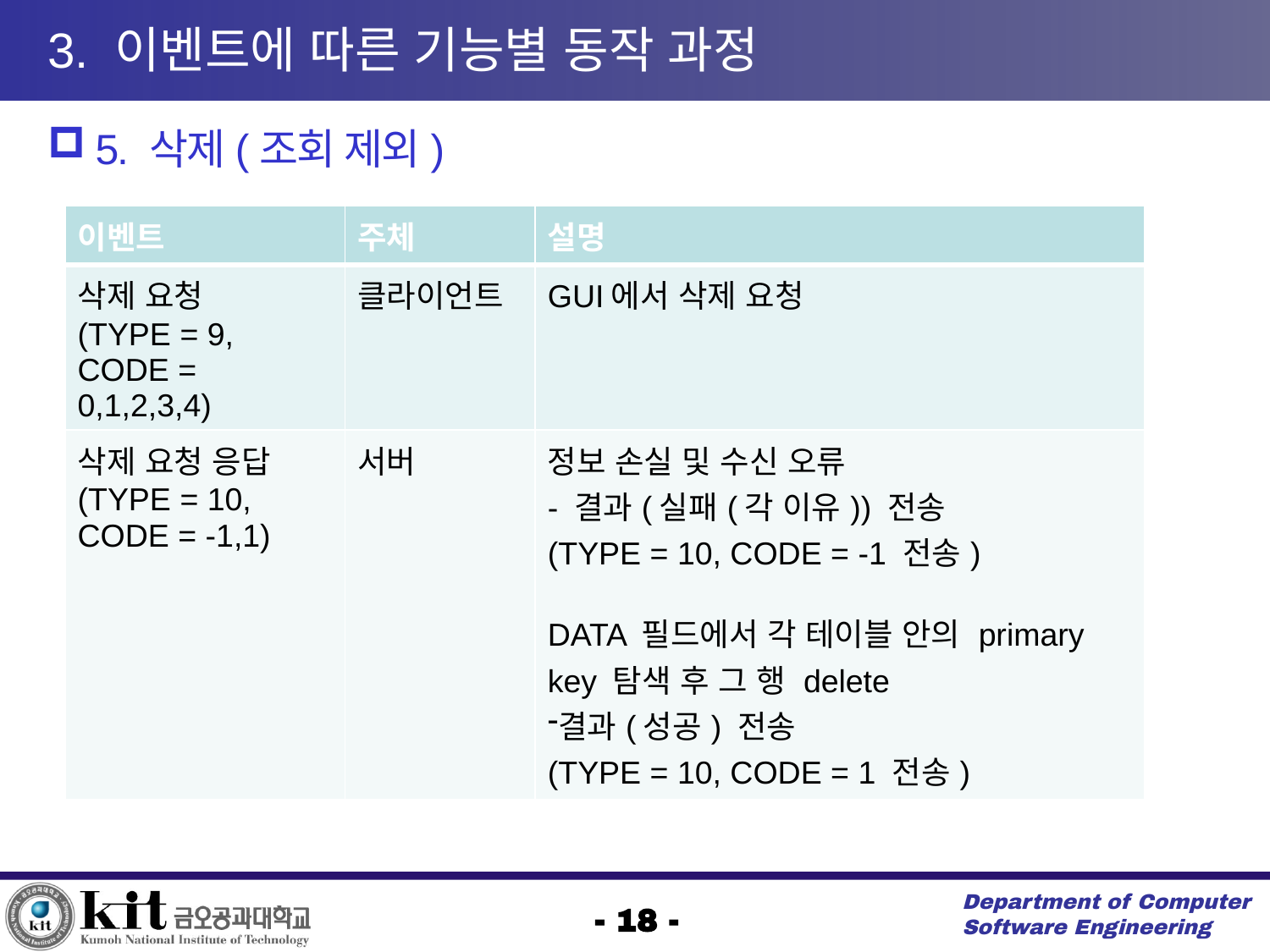

# 3. 이벤트에 따른 기능별 동작 과정
5. 삭제(조회 제외)

| 이벤트 | 주체 | 설명 |
| --- | --- | --- |
| 삭제 요청 (TYPE = 9, CODE = 0,1,2,3,4) | 클라이언트 | GUI에서 삭제 요청 |
| 삭제 요청 응답 (TYPE = 10, CODE = -1,1) | 서버 | 정보 손실 및 수신 오류 - 결과(실패(각 이유)) 전송 (TYPE = 10, CODE = -1 전송) DATA 필드에서 각 테이블 안의 primary key 탐색 후 그 행 delete 결과(성공) 전송 (TYPE = 10, CODE = 1 전송) |
- 18 -